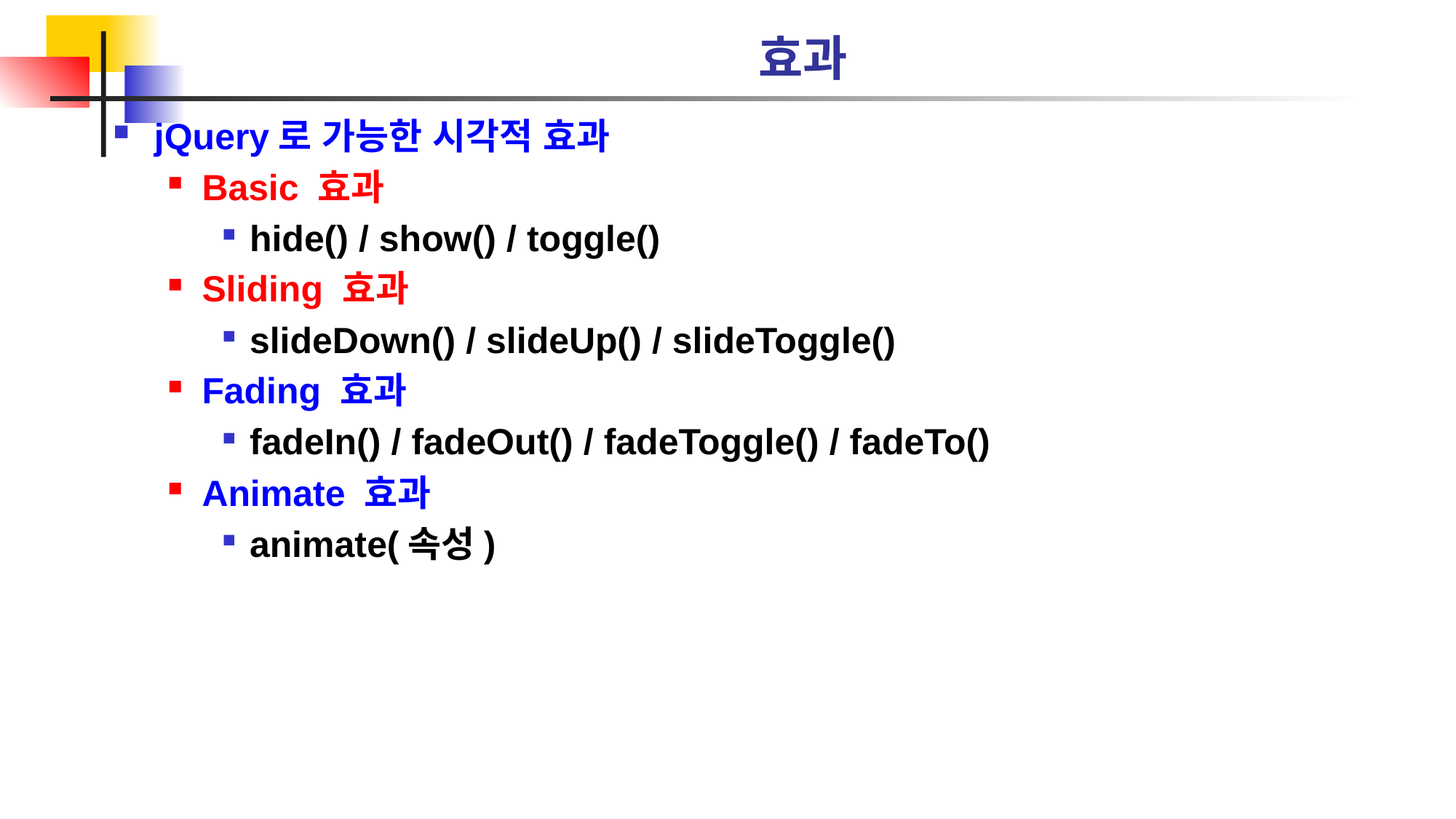

# 효과
jQuery로 가능한 시각적 효과
Basic 효과
hide() / show() / toggle()
Sliding 효과
slideDown() / slideUp() / slideToggle()
Fading 효과
fadeIn() / fadeOut() / fadeToggle() / fadeTo()
Animate 효과
animate(속성)